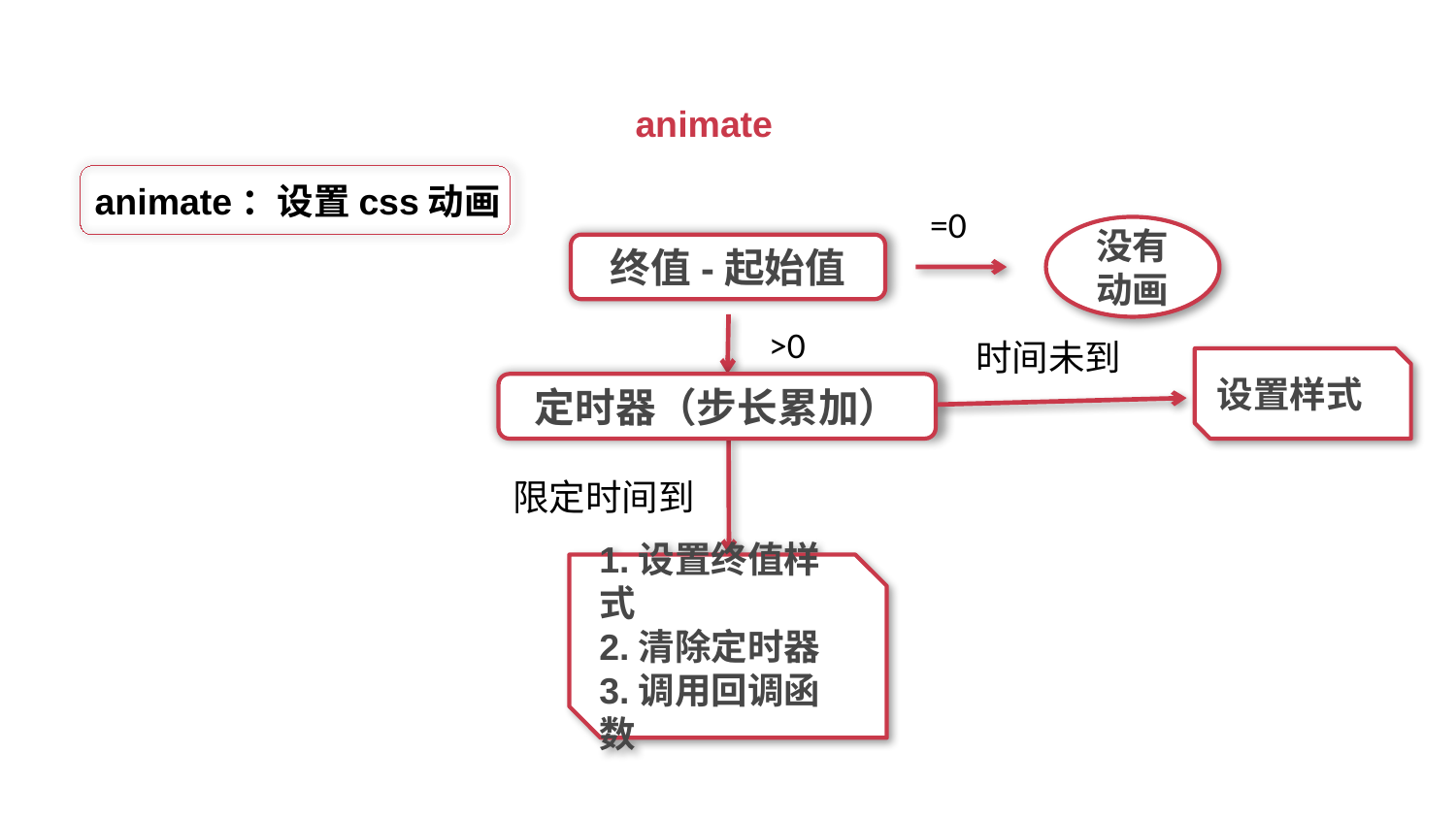

animate

animate：设置css动画
=0
没有动画
终值-起始值
>0
时间未到
设置样式
定时器（步长累加）
限定时间到
1.设置终值样式
2.清除定时器
3.调用回调函数